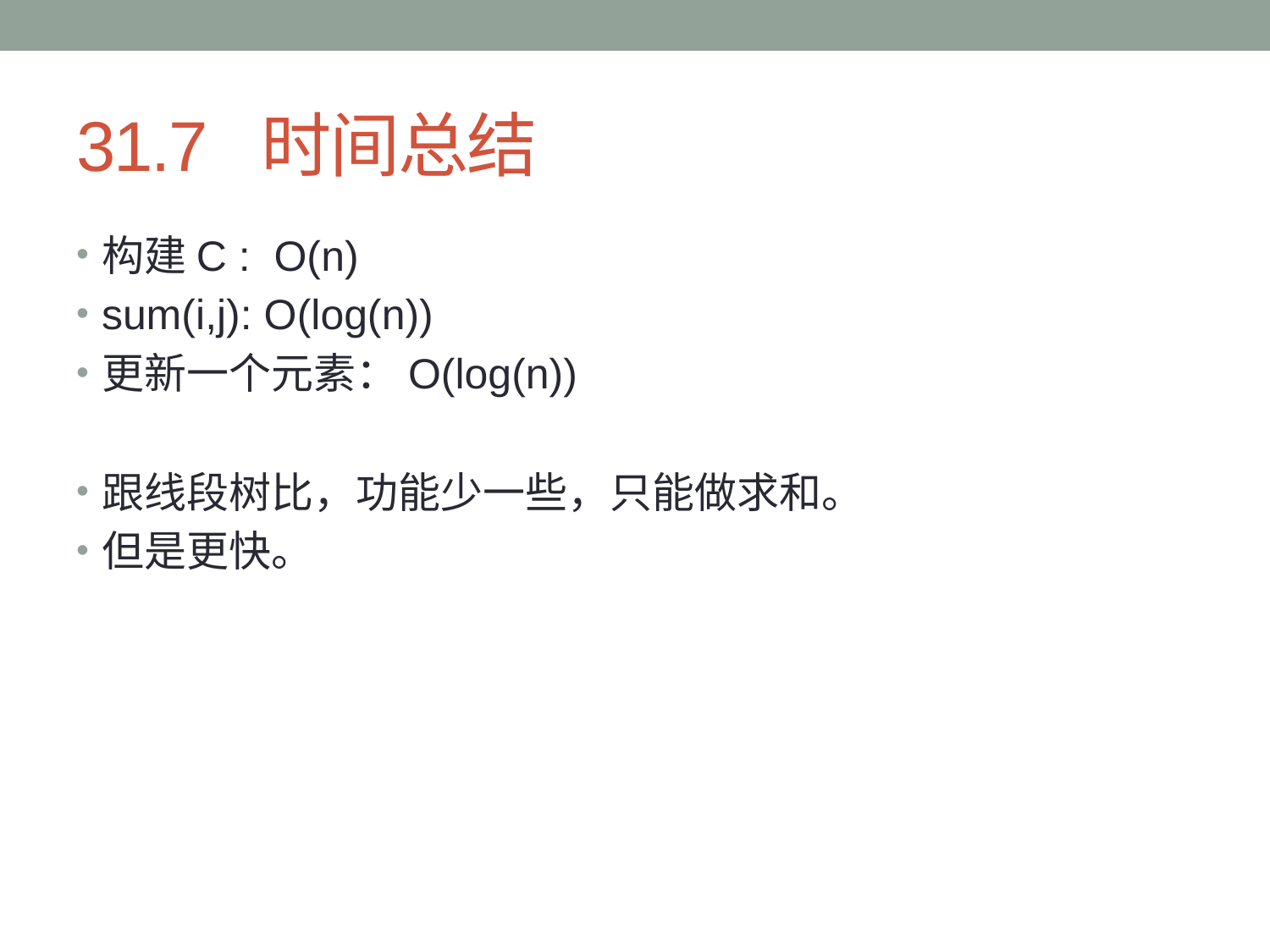

# 31.7  时间总结
构建C :  O(n)
sum(i,j): O(log(n))
更新一个元素：O(log(n))

跟线段树比，功能少一些，只能做求和。
但是更快。